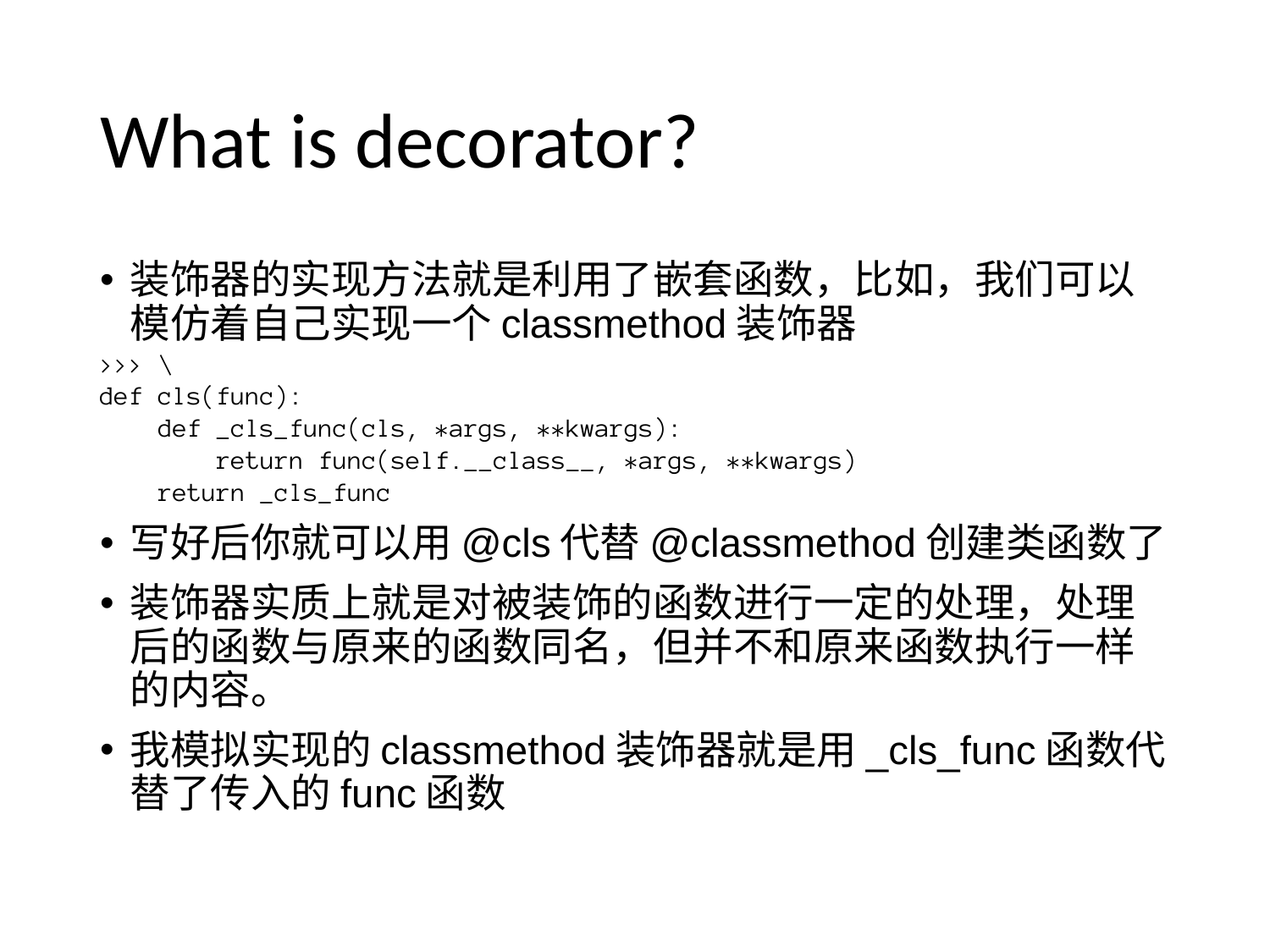

# What is decorator?
装饰器的实现方法就是利用了嵌套函数，比如，我们可以模仿着自己实现一个classmethod装饰器
>>> \
def cls(func):
    def _cls_func(cls, *args, **kwargs):
        return func(self.__class__, *args, **kwargs)
    return _cls_func
写好后你就可以用@cls代替@classmethod创建类函数了
装饰器实质上就是对被装饰的函数进行一定的处理，处理后的函数与原来的函数同名，但并不和原来函数执行一样的内容。
我模拟实现的classmethod装饰器就是用_cls_func函数代替了传入的func函数